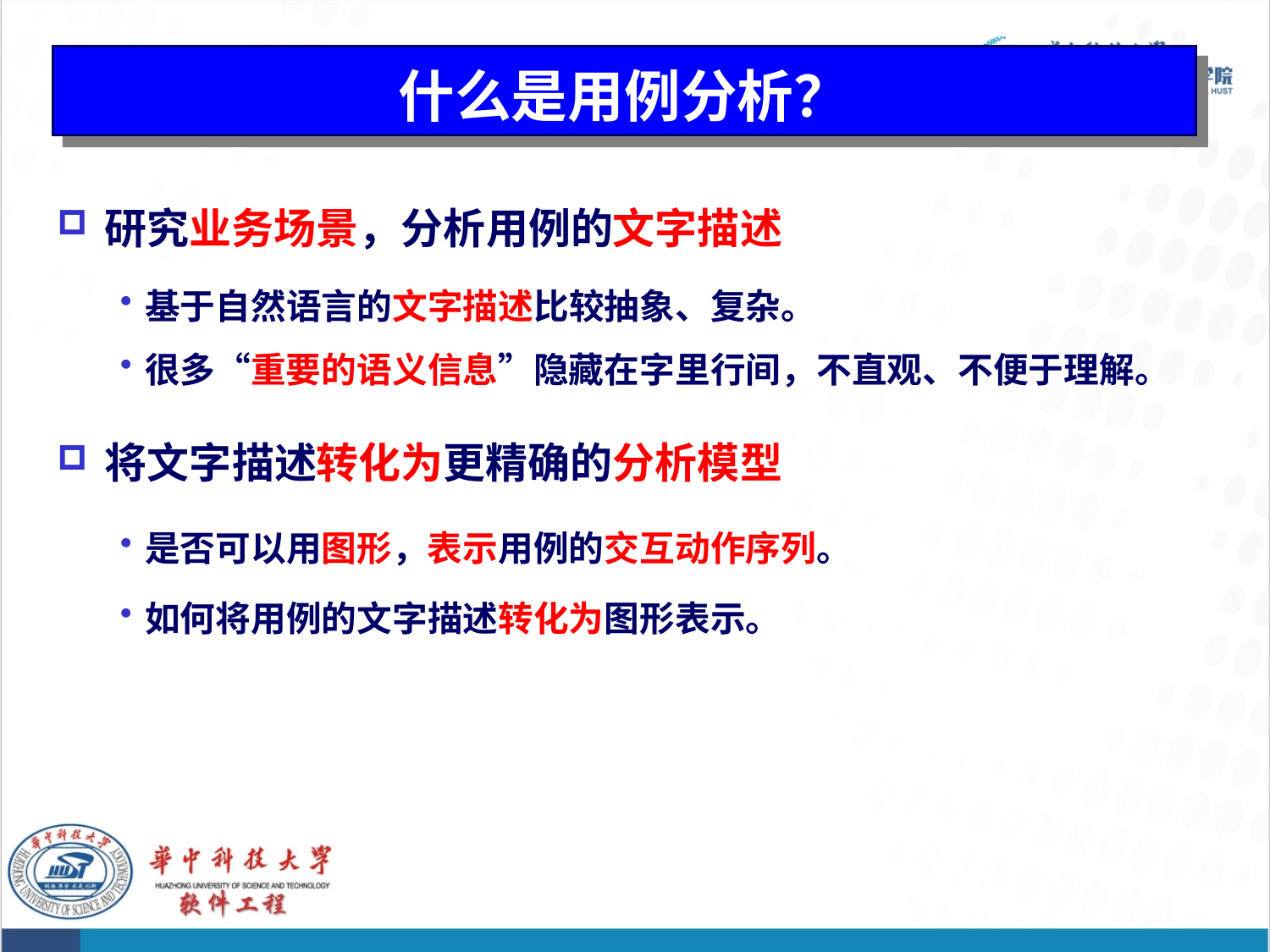

# 什么是用例分析？
研究业务场景，分析用例的文字描述
基于自然语言的文字描述比较抽象、复杂。
很多“重要的语义信息”隐藏在字里行间，不直观、不便于理解。
将文字描述转化为更精确的分析模型
是否可以用图形，表示用例的交互动作序列。
如何将用例的文字描述转化为图形表示。